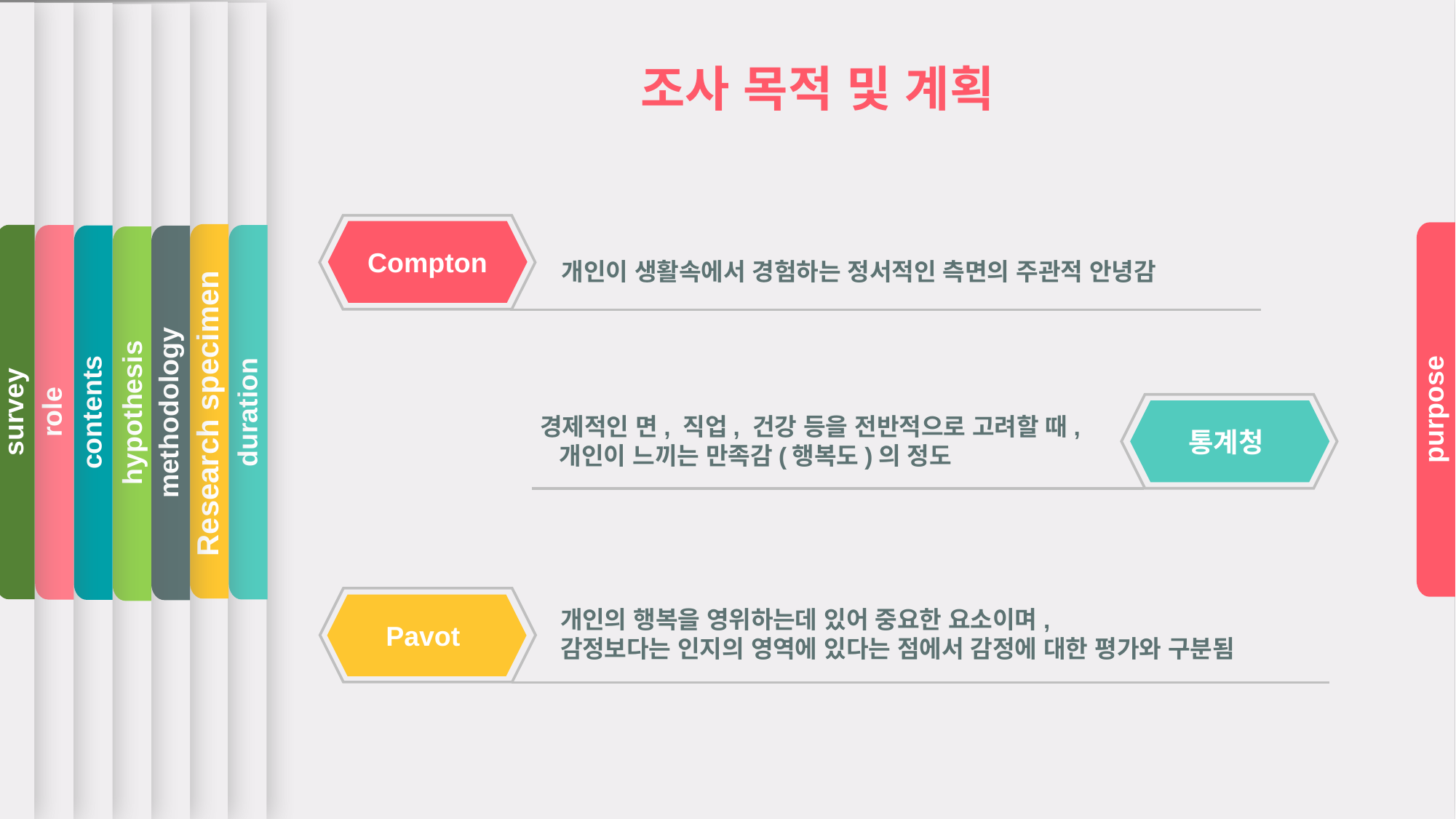

purpose

Research specimen

survey

duration

role

contents

methodology

hypothesis
조사 목적 및 계획

Compton
개인이 생활속에서 경험하는 정서적인 측면의 주관적 안녕감

통계청
경제적인 면, 직업, 건강 등을 전반적으로 고려할 때,     개인이 느끼는 만족감(행복도)의 정도

Pavot
개인의 행복을 영위하는데 있어 중요한 요소이며,                              감정보다는 인지의 영역에 있다는 점에서 감정에 대한 평가와 구분됨